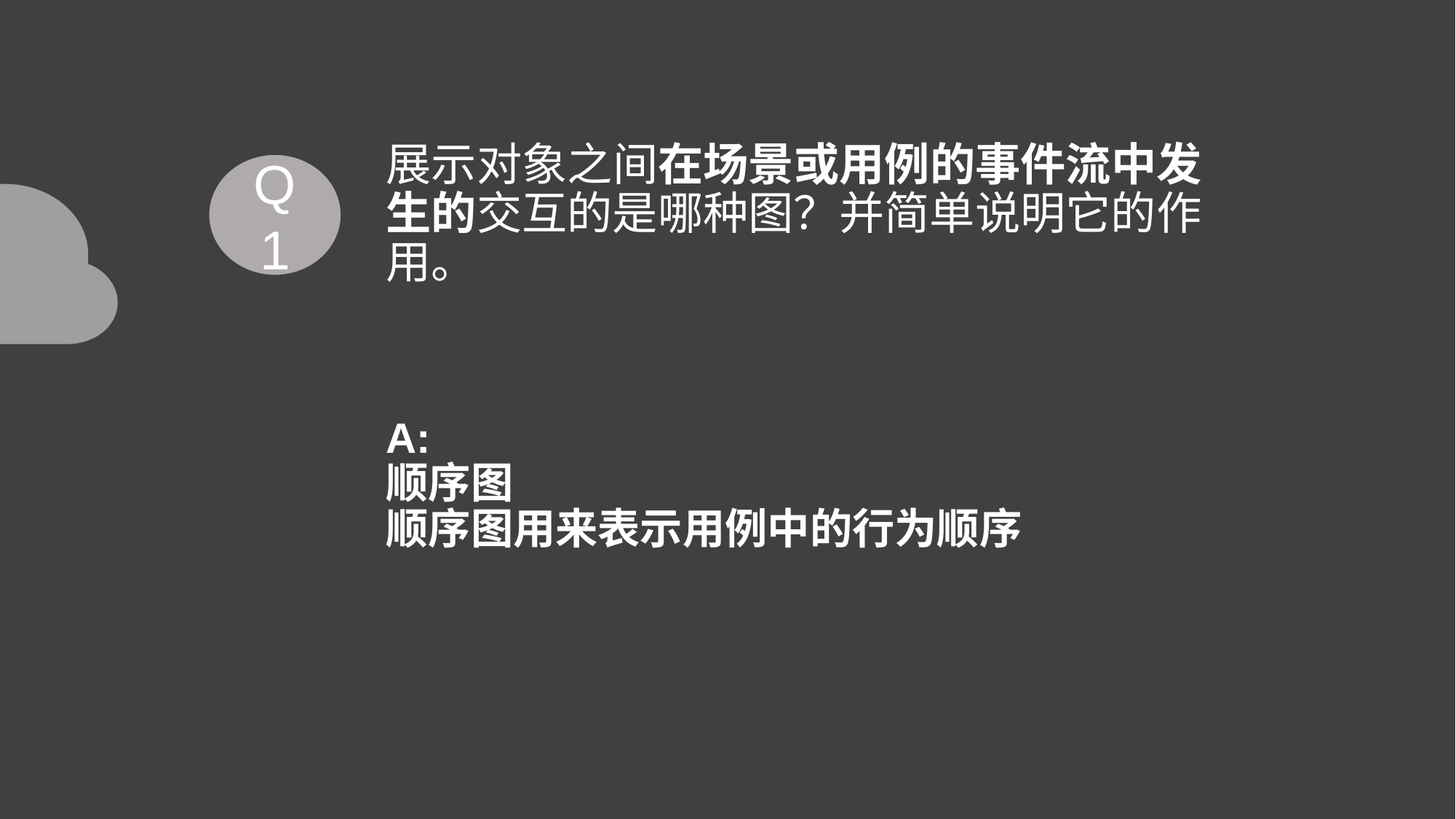

# 展示对象之间在场景或用例的事件流中发生的交互的是哪种图？并简单说明它的作用。
Q1
A:
顺序图
顺序图用来表示用例中的行为顺序